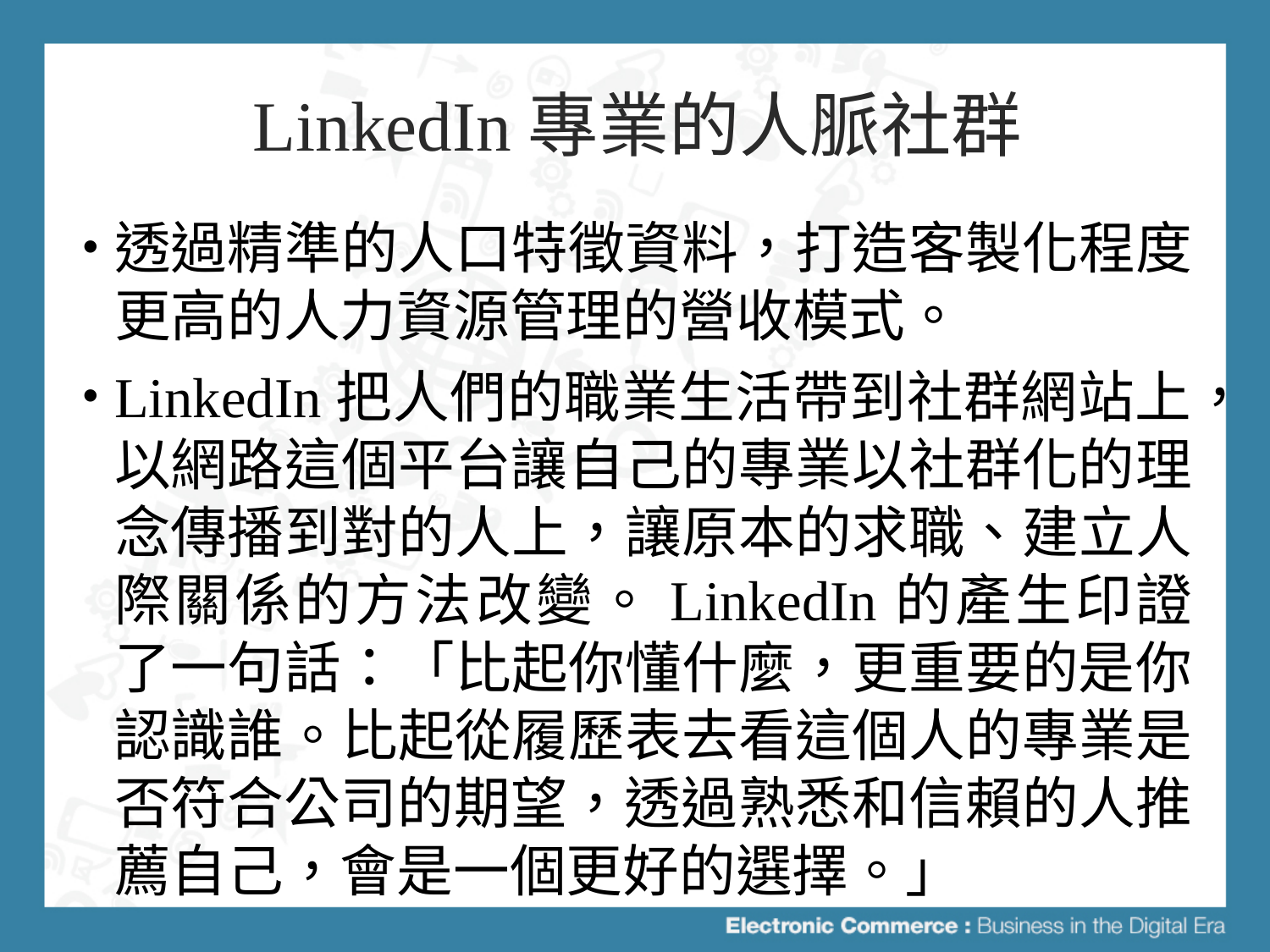

# LinkedIn專業的人脈社群
透過精準的人口特徵資料，打造客製化程度更高的人力資源管理的營收模式。
LinkedIn把人們的職業生活帶到社群網站上，以網路這個平台讓自己的專業以社群化的理念傳播到對的人上，讓原本的求職、建立人際關係的方法改變。LinkedIn的產生印證了一句話：「比起你懂什麼，更重要的是你認識誰。比起從履歷表去看這個人的專業是否符合公司的期望，透過熟悉和信賴的人推薦自己，會是一個更好的選擇。」